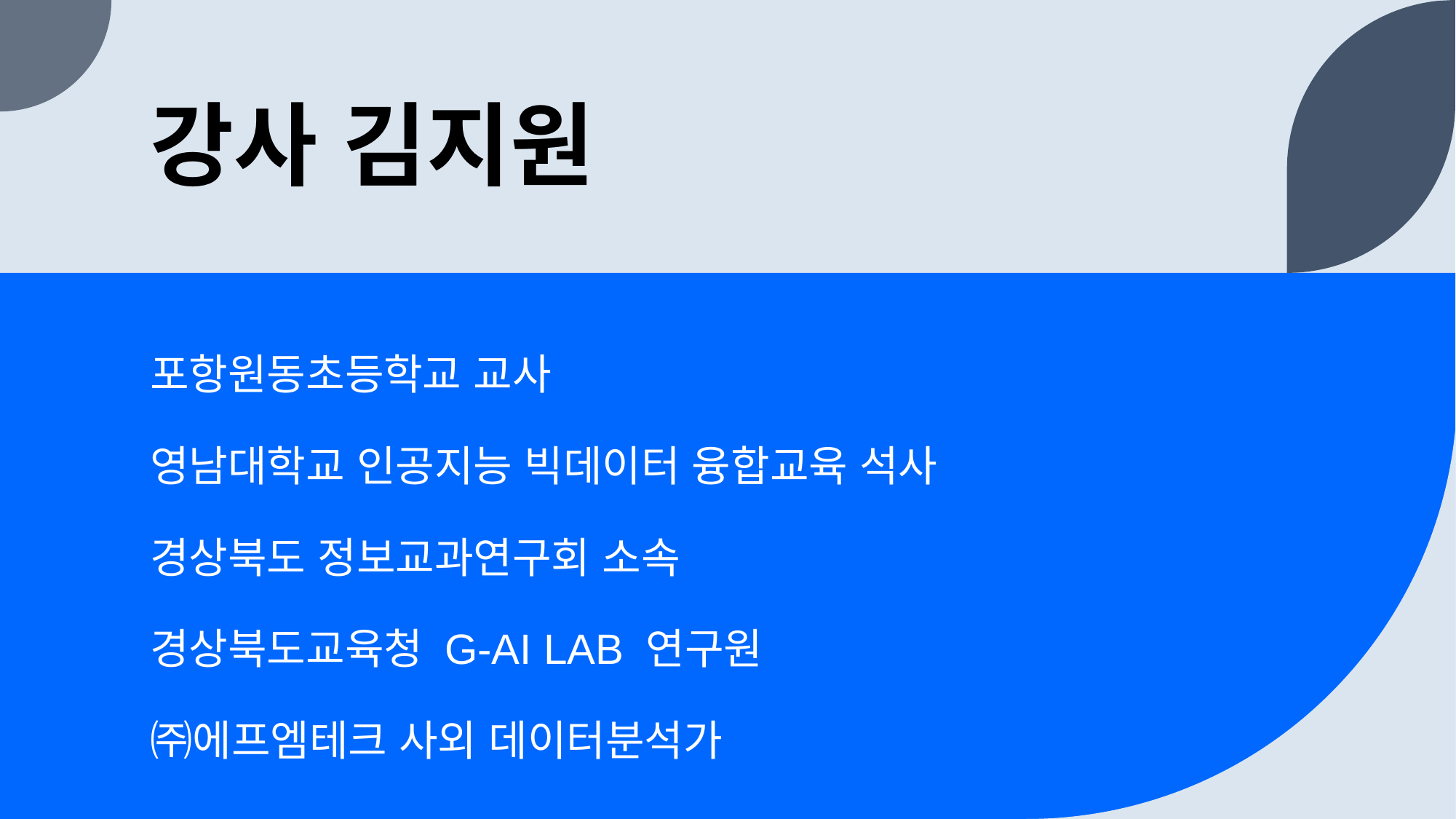

# 강사 김지원
포항원동초등학교 교사
영남대학교 인공지능 빅데이터 융합교육 석사
경상북도 정보교과연구회 소속
경상북도교육청 G-AI LAB 연구원
㈜에프엠테크 사외 데이터분석가